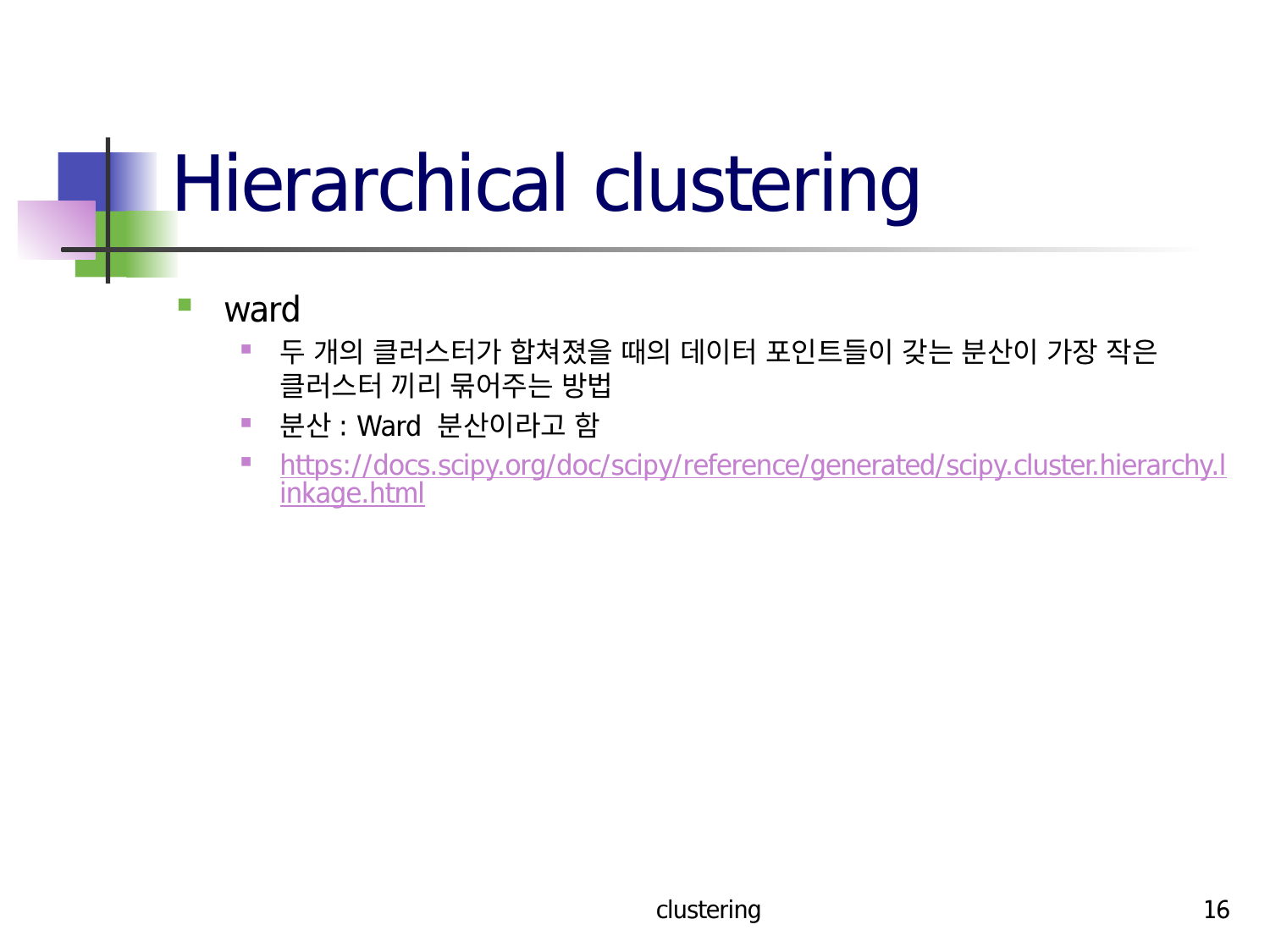

# Hierarchical clustering
ward
두 개의 클러스터가 합쳐졌을 때의 데이터 포인트들이 갖는 분산이 가장 작은 클러스터 끼리 묶어주는 방법
분산: Ward 분산이라고 함
https://docs.scipy.org/doc/scipy/reference/generated/scipy.cluster.hierarchy.linkage.html

clustering
16